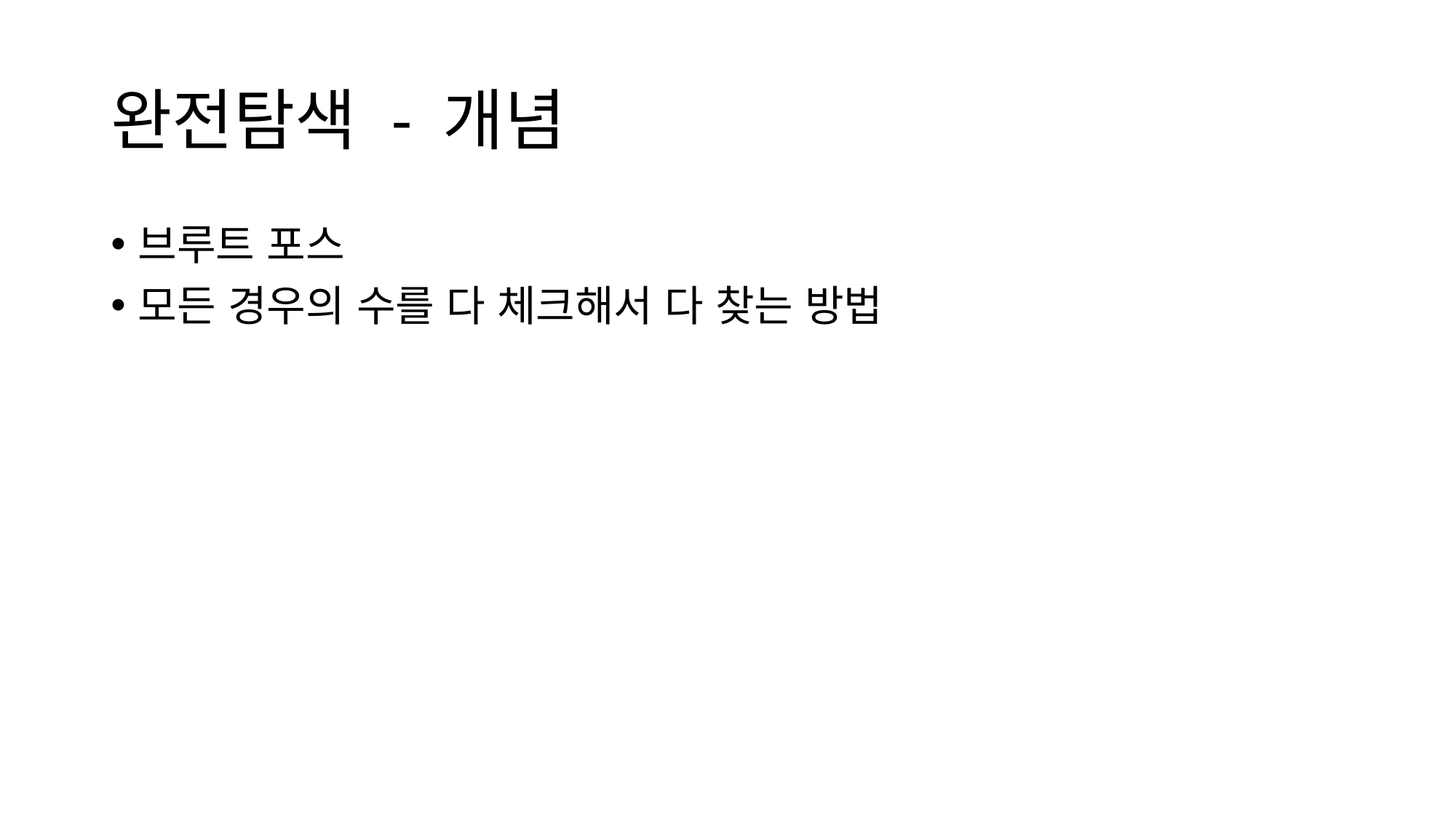

# 완전탐색 - 개념
브루트 포스
모든 경우의 수를 다 체크해서 다 찾는 방법